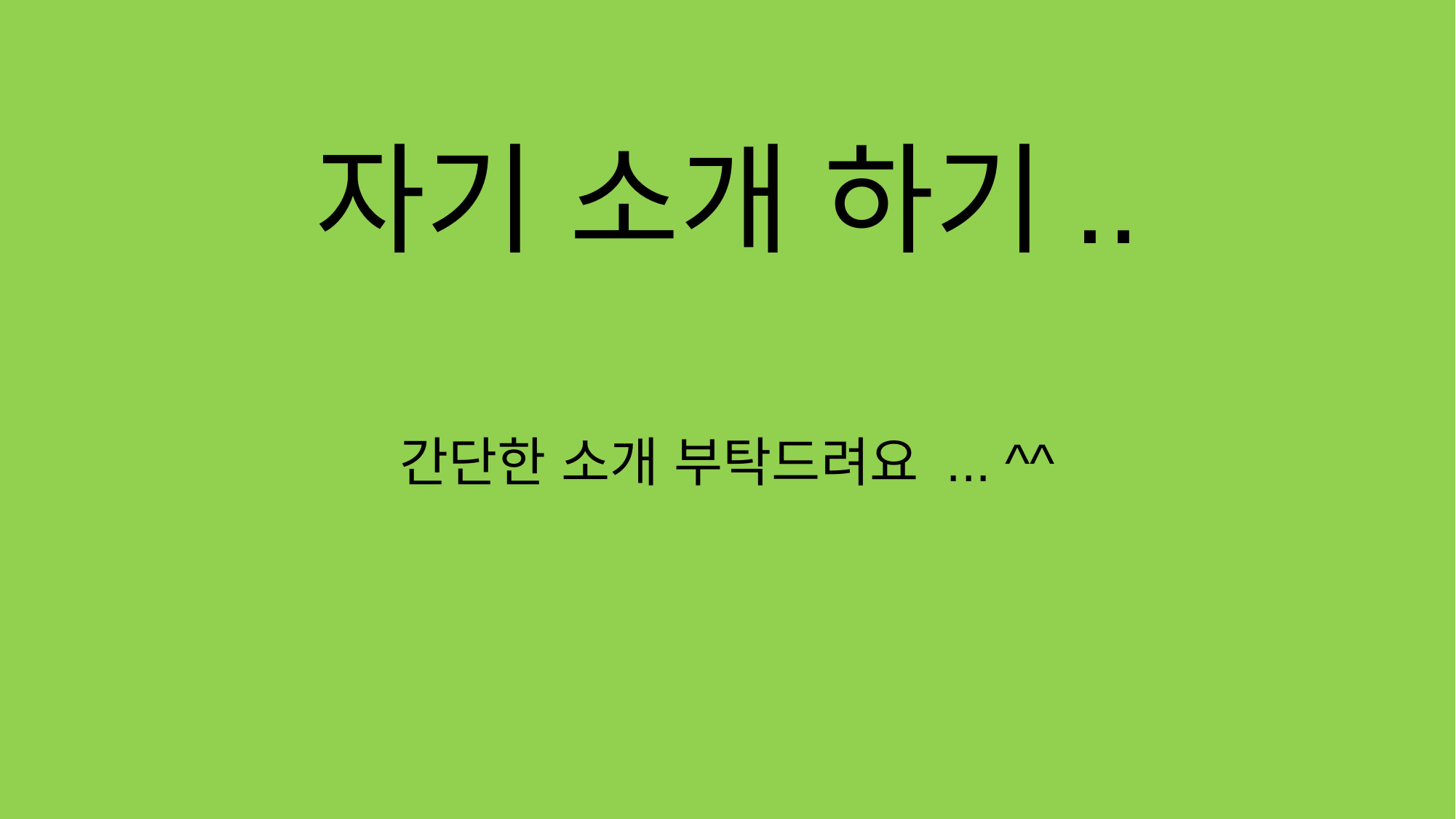

# 자기 소개 하기..
간단한 소개 부탁드려요 ... ^^